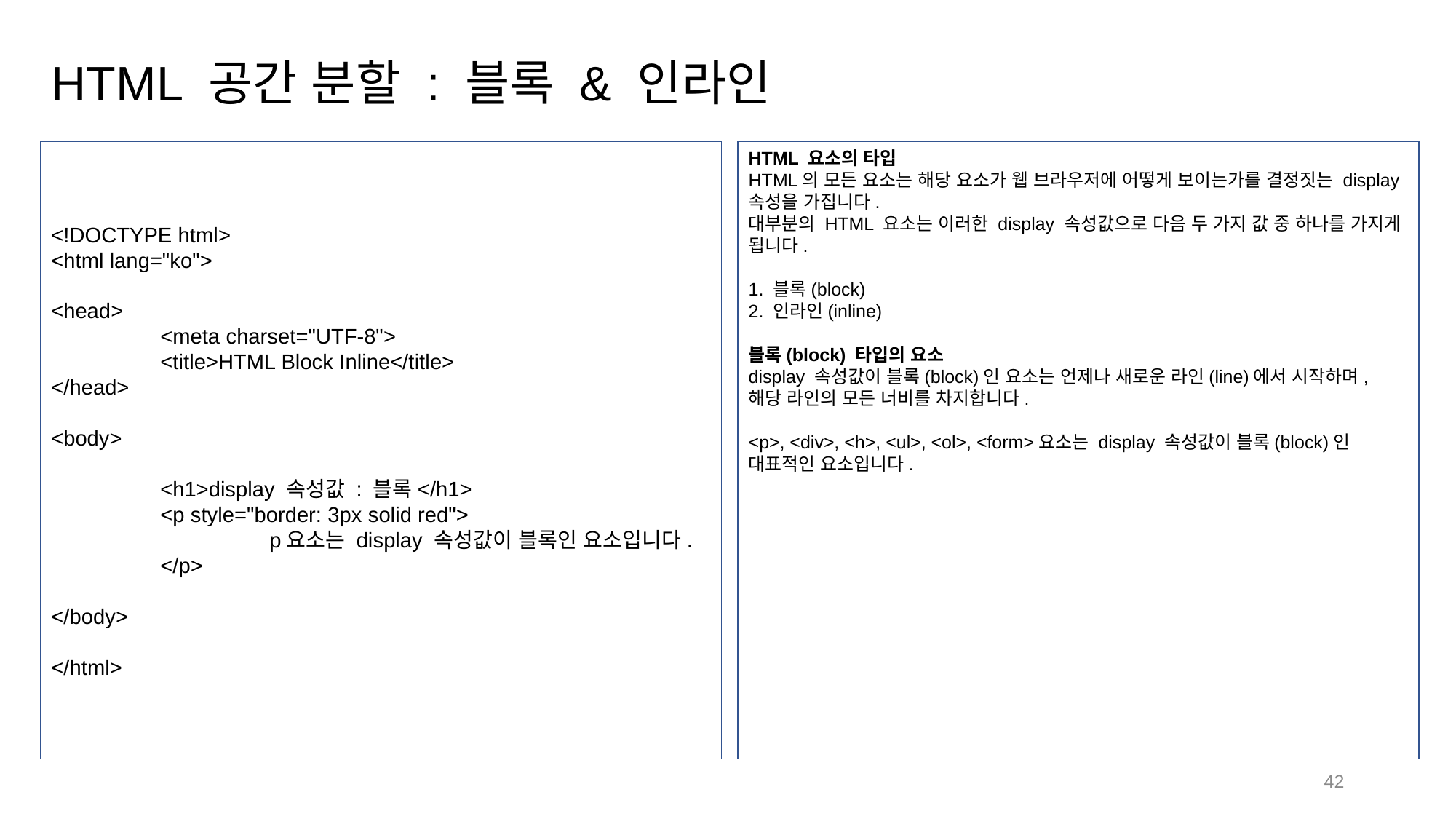

# HTML 공간 분할 : 블록 & 인라인
<!DOCTYPE html>
<html lang="ko">

<head>
	<meta charset="UTF-8">
	<title>HTML Block Inline</title>
</head>

<body>

	<h1>display 속성값 : 블록</h1>
	<p style="border: 3px solid red">
		p요소는 display 속성값이 블록인 요소입니다.
	</p>

</body>

</html>
HTML 요소의 타입
HTML의 모든 요소는 해당 요소가 웹 브라우저에 어떻게 보이는가를 결정짓는 display 속성을 가집니다.
대부분의 HTML 요소는 이러한 display 속성값으로 다음 두 가지 값 중 하나를 가지게 됩니다.

1. 블록(block)
2. 인라인(inline)

블록(block) 타입의 요소
display 속성값이 블록(block)인 요소는 언제나 새로운 라인(line)에서 시작하며, 해당 라인의 모든 너비를 차지합니다.

<p>, <div>, <h>, <ul>, <ol>, <form>요소는 display 속성값이 블록(block)인 대표적인 요소입니다.
42